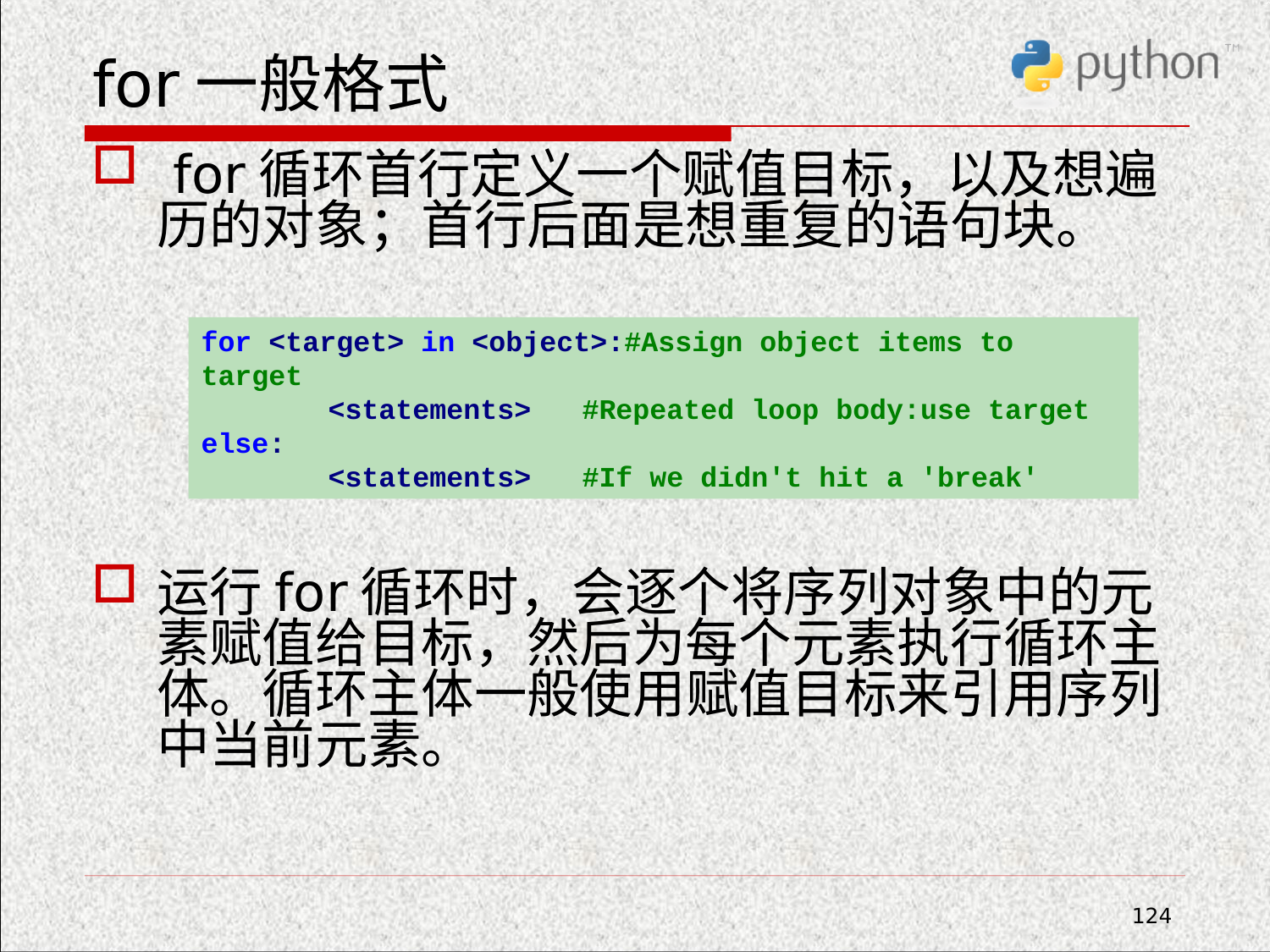

# for一般格式
 for循环首行定义一个赋值目标，以及想遍历的对象；首行后面是想重复的语句块。

运行for循环时，会逐个将序列对象中的元素赋值给目标，然后为每个元素执行循环主体。循环主体一般使用赋值目标来引用序列中当前元素。

for <target> in <object>:#Assign object items to target
	<statements>	#Repeated loop body:use target
else:
	<statements>	#If we didn't hit a 'break'
124